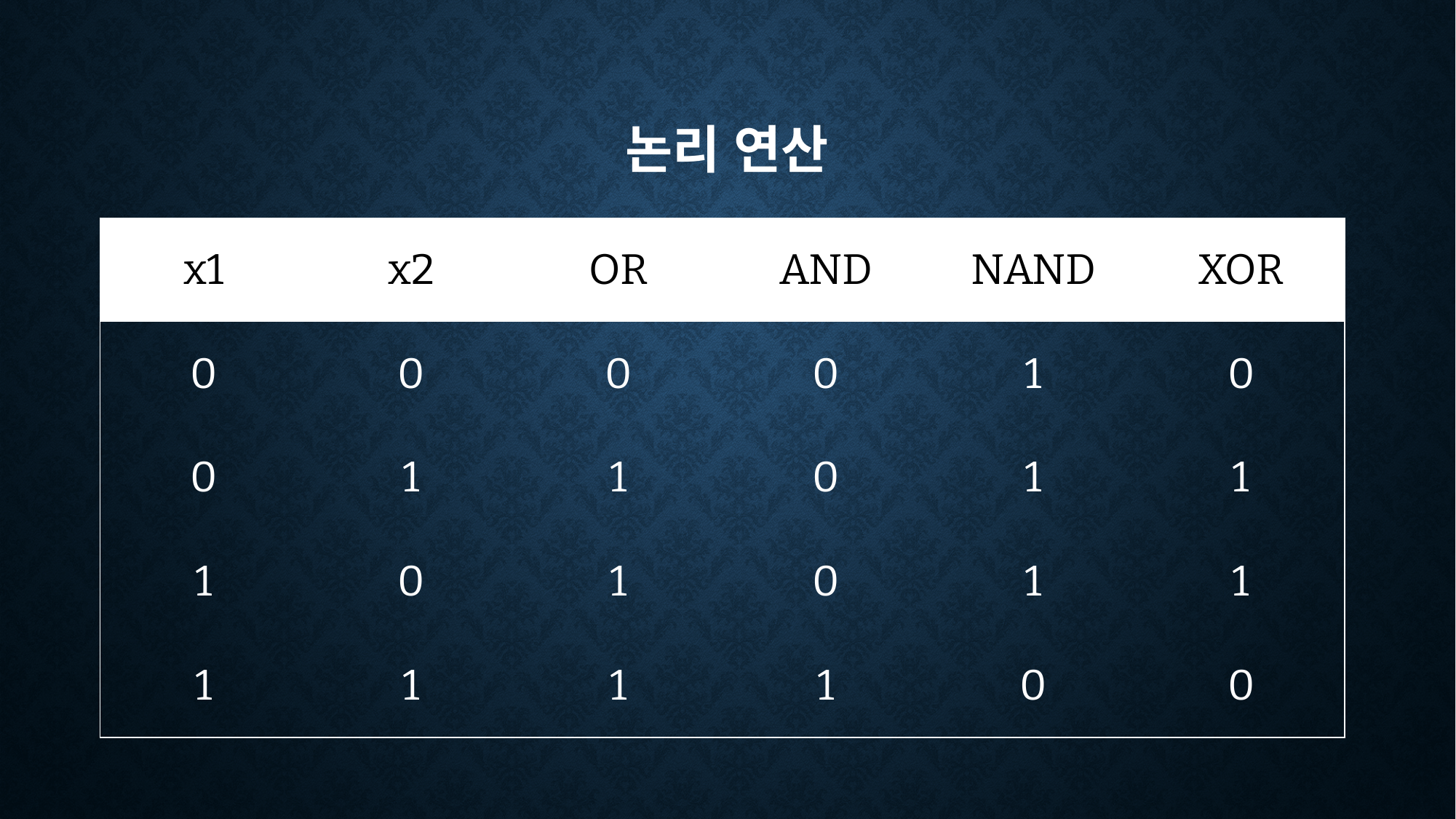

# 논리 연산
| x1 | x2 | OR | AND | NAND | XOR |
| --- | --- | --- | --- | --- | --- |
| 0 | 0 | 0 | 0 | 1 | 0 |
| 0 | 1 | 1 | 0 | 1 | 1 |
| 1 | 0 | 1 | 0 | 1 | 1 |
| 1 | 1 | 1 | 1 | 0 | 0 |